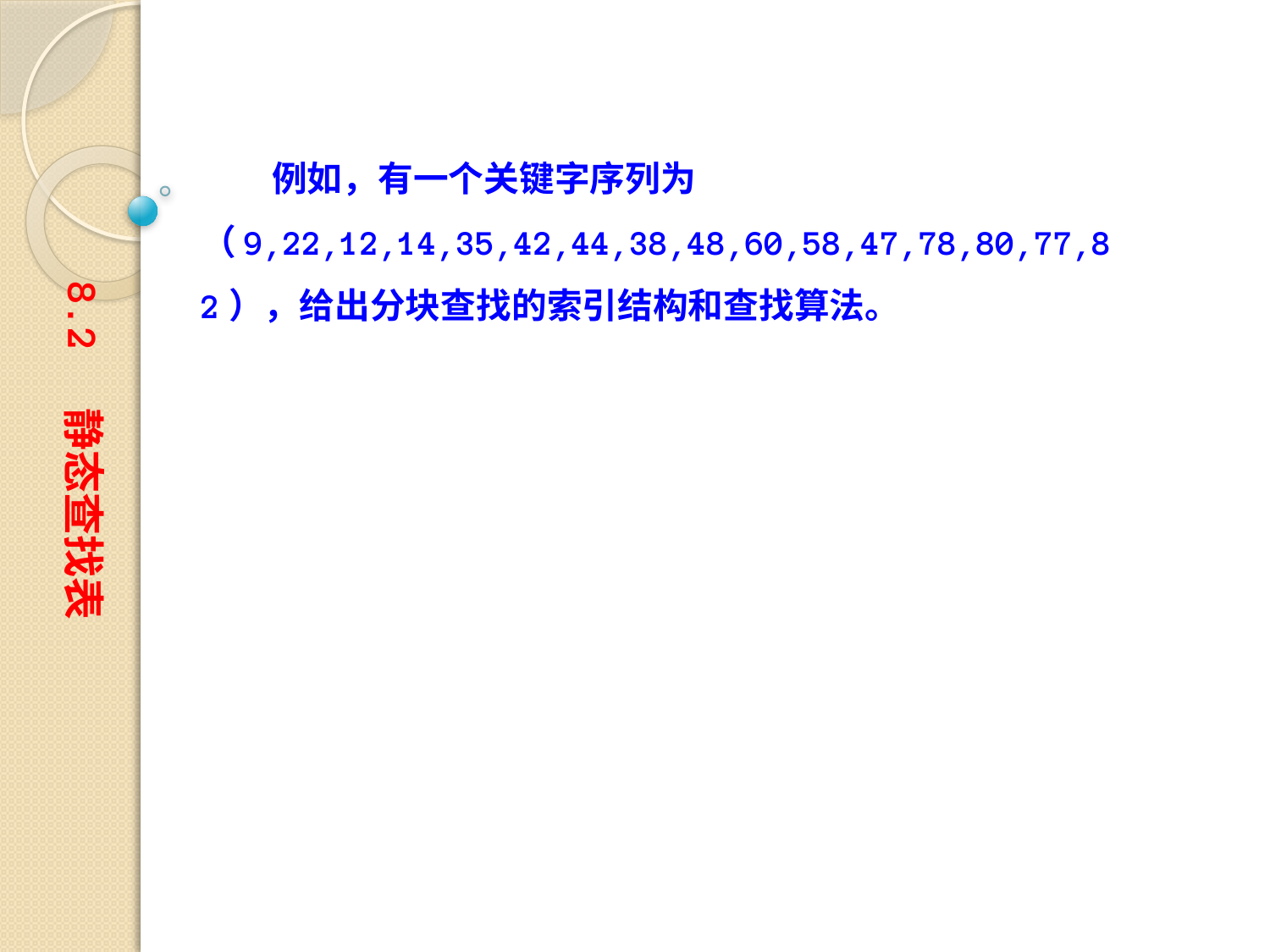

例如，有一个关键字序列为（9,22,12,14,35,42,44,38,48,60,58,47,78,80,77,82），给出分块查找的索引结构和查找算法。
8.2  静态查找表